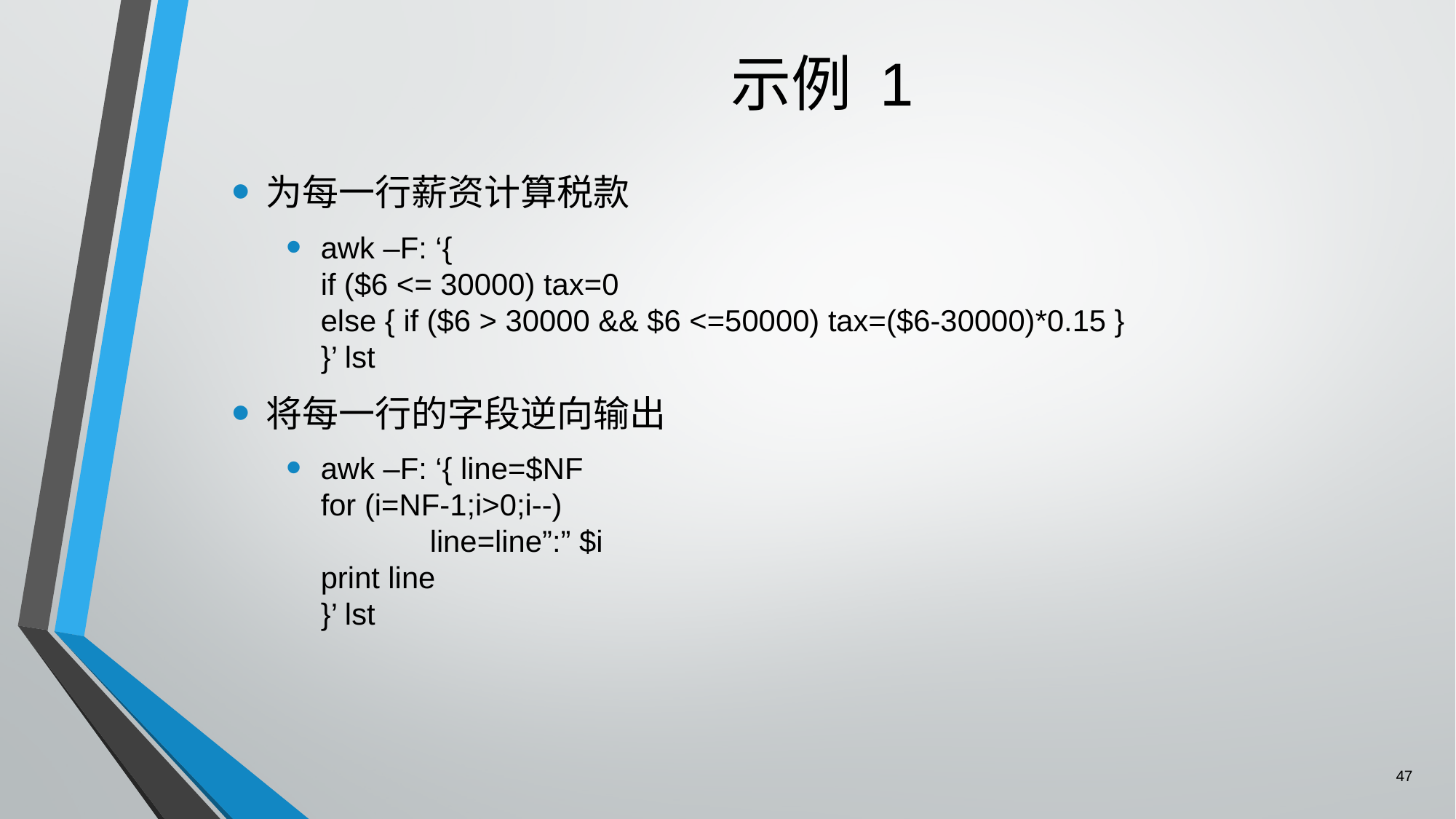

# 示例 1
为每一行薪资计算税款
awk –F: ‘{
if ($6 <= 30000) tax=0
else { if ($6 > 30000 && $6 <=50000) tax=($6-30000)*0.15 }
}’ lst
将每一行的字段逆向输出
awk –F: ‘{ line=$NF
for (i=NF-1;i>0;i--)
	line=line”:” $i
print line
}’ lst
47